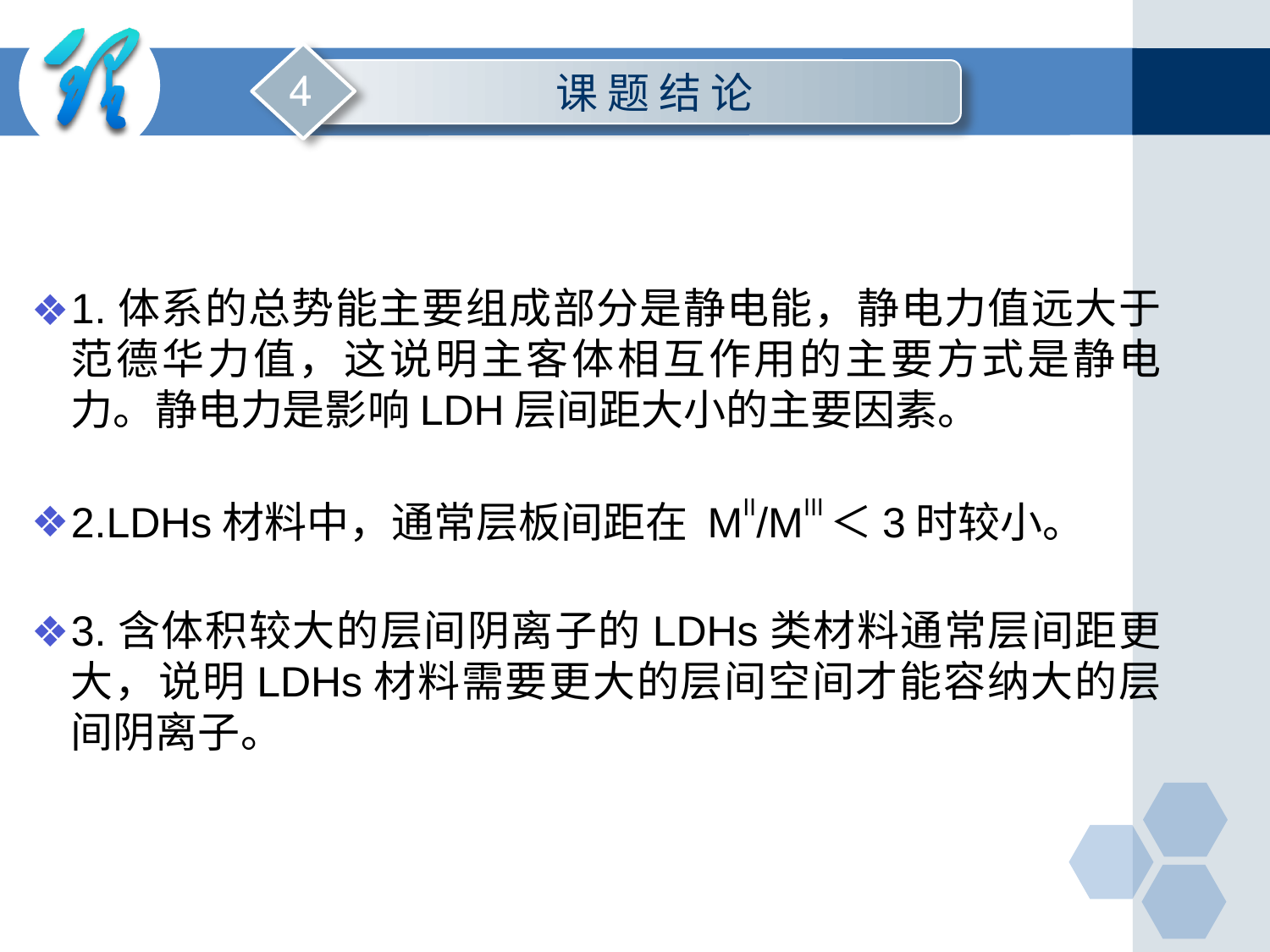

课 题 结 论

4

1.体系的总势能主要组成部分是静电能，静电力值远大于范德华力值，这说明主客体相互作用的主要方式是静电力。静电力是影响LDH层间距大小的主要因素。

2.LDHs材料中，通常层板间距在 MII/MIII＜3时较小。

3.含体积较大的层间阴离子的LDHs类材料通常层间距更大，说明LDHs材料需要更大的层间空间才能容纳大的层间阴离子。